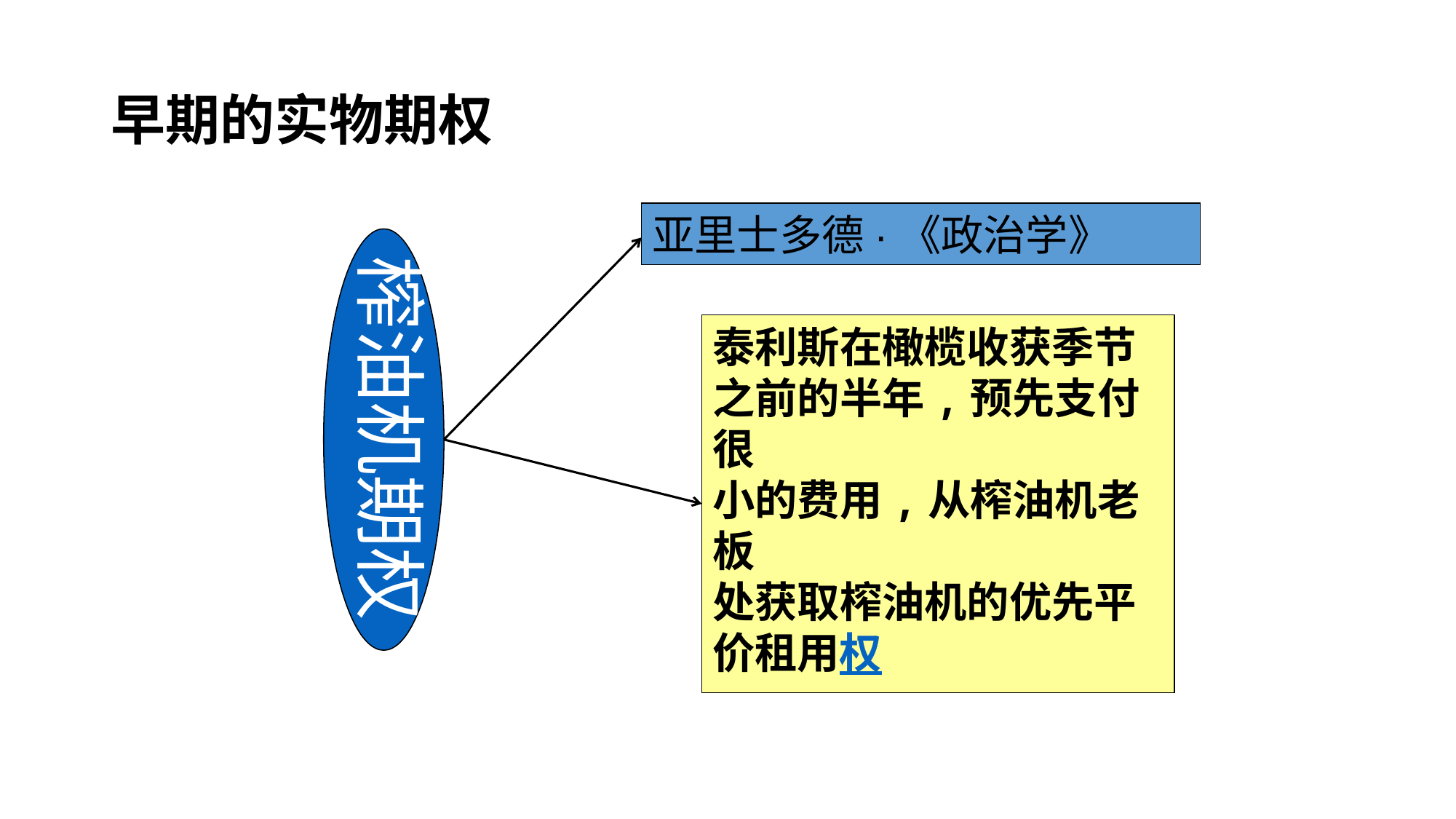

早期的实物期权
亚里士多德·《政治学》

榨油机期权
泰利斯在橄榄收获季节
之前的半年,预先支付很
小的费用,从榨油机老板
处获取榨油机的优先平
价租用权